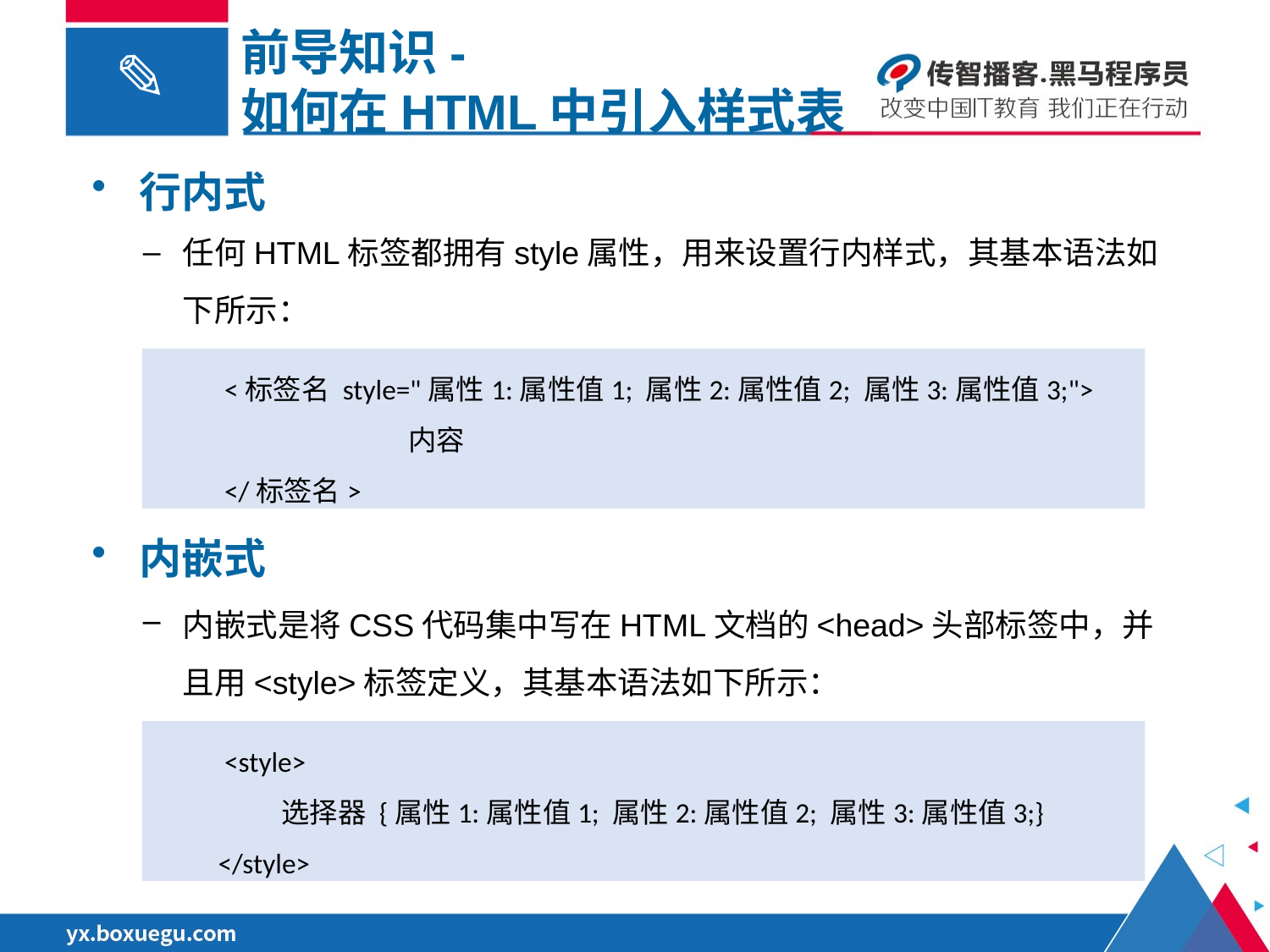

前导知识-
如何在HTML中引入样式表
行内式
任何HTML标签都拥有style属性，用来设置行内样式，其基本语法如下所示：

 <标签名 style="属性1:属性值1; 属性2:属性值2; 属性3:属性值3;">
		内容
 </标签名>

内嵌式
内嵌式是将CSS代码集中写在HTML文档的<head>头部标签中，并且用<style>标签定义，其基本语法如下所示：
 <style>
	选择器 {属性1:属性值1; 属性2:属性值2; 属性3:属性值3;}
</style>